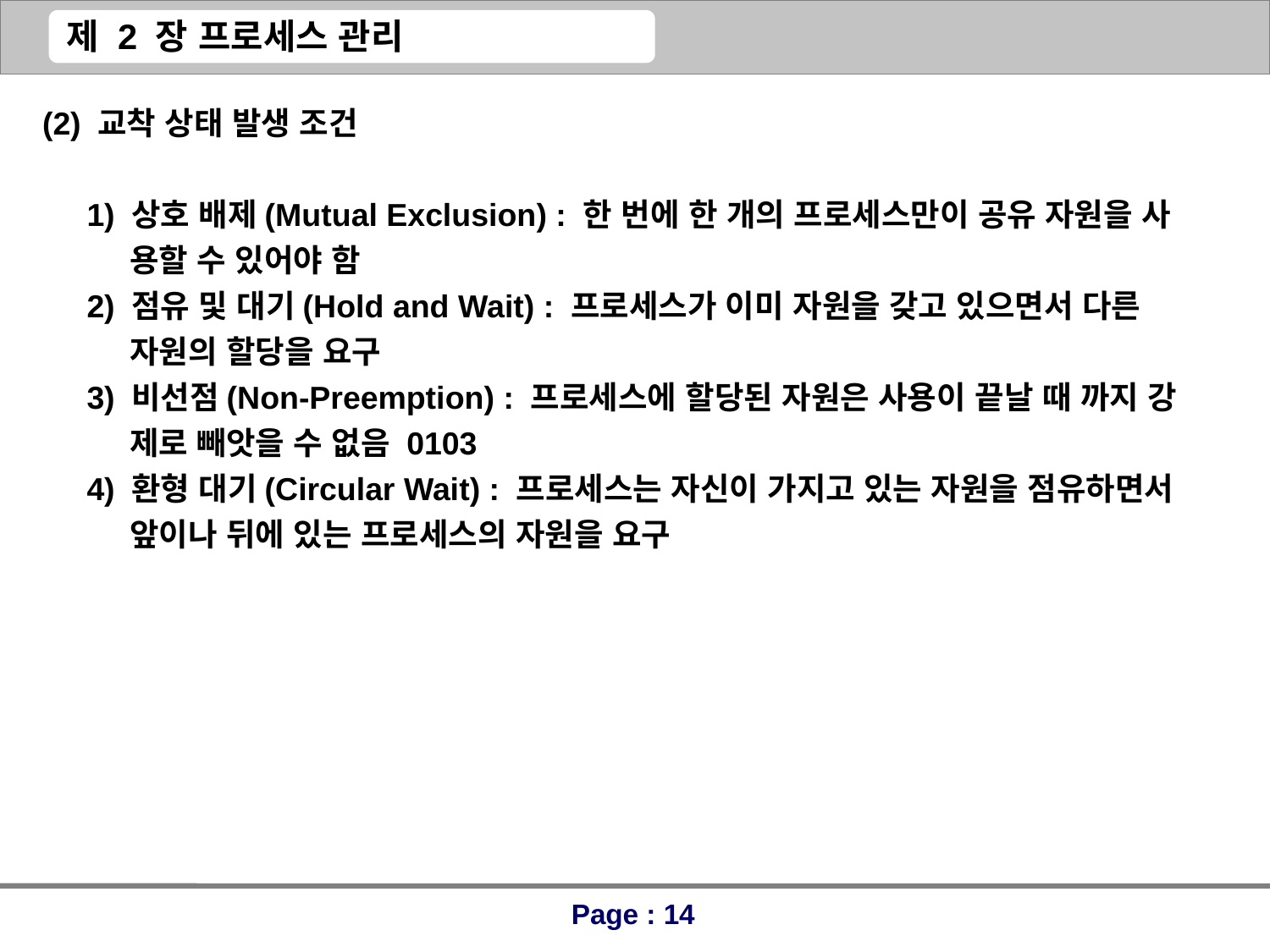

(2) 교착 상태 발생 조건

     1) 상호 배제(Mutual Exclusion) : 한 번에 한 개의 프로세스만이 공유 자원을 사
         용할 수 있어야 함
     2) 점유 및 대기(Hold and Wait) : 프로세스가 이미 자원을 갖고 있으면서 다른
         자원의 할당을 요구
     3) 비선점(Non-Preemption) : 프로세스에 할당된 자원은 사용이 끝날 때 까지 강
         제로 빼앗을 수 없음 0103
     4) 환형 대기(Circular Wait) : 프로세스는 자신이 가지고 있는 자원을 점유하면서
         앞이나 뒤에 있는 프로세스의 자원을 요구
Page : 14